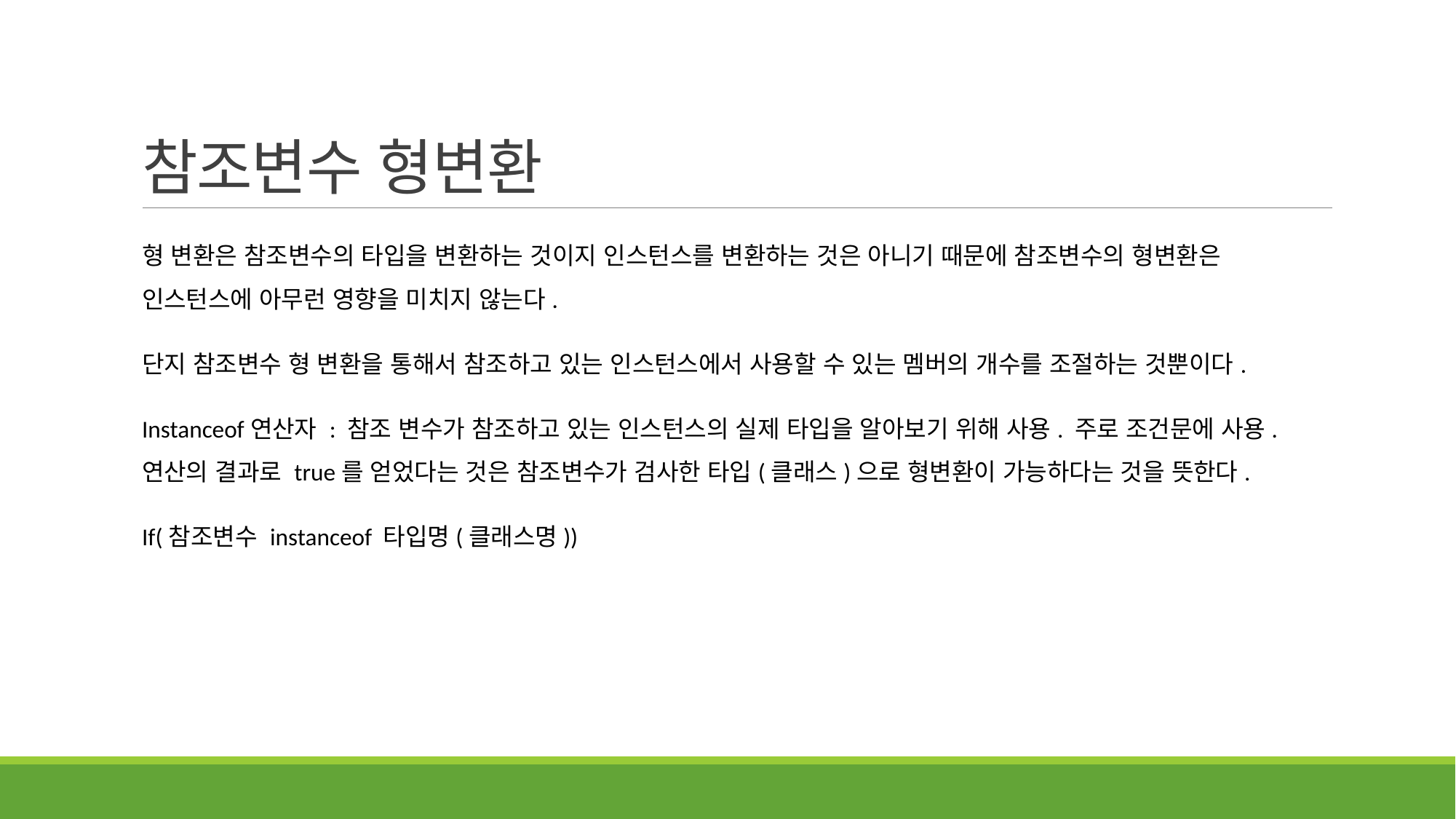

# 참조변수 형변환
형 변환은 참조변수의 타입을 변환하는 것이지 인스턴스를 변환하는 것은 아니기 때문에 참조변수의 형변환은 인스턴스에 아무런 영향을 미치지 않는다.
단지 참조변수 형 변환을 통해서 참조하고 있는 인스턴스에서 사용할 수 있는 멤버의 개수를 조절하는 것뿐이다.
Instanceof연산자 : 참조 변수가 참조하고 있는 인스턴스의 실제 타입을 알아보기 위해 사용. 주로 조건문에 사용. 연산의 결과로 true를 얻었다는 것은 참조변수가 검사한 타입(클래스)으로 형변환이 가능하다는 것을 뜻한다.
If(참조변수 instanceof 타입명(클래스명))